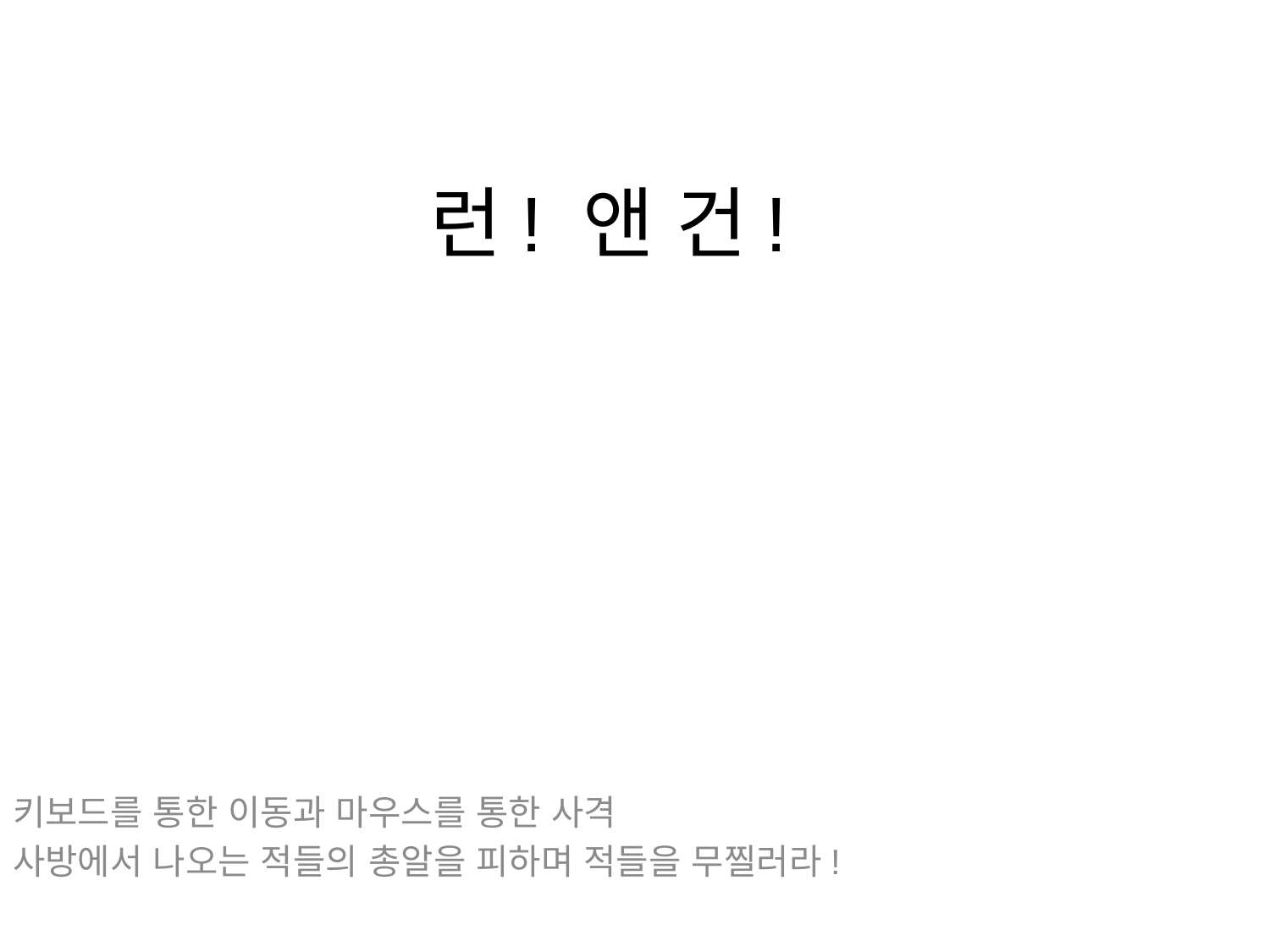

# 런! 앤 건!
키보드를 통한 이동과 마우스를 통한 사격
사방에서 나오는 적들의 총알을 피하며 적들을 무찔러라!